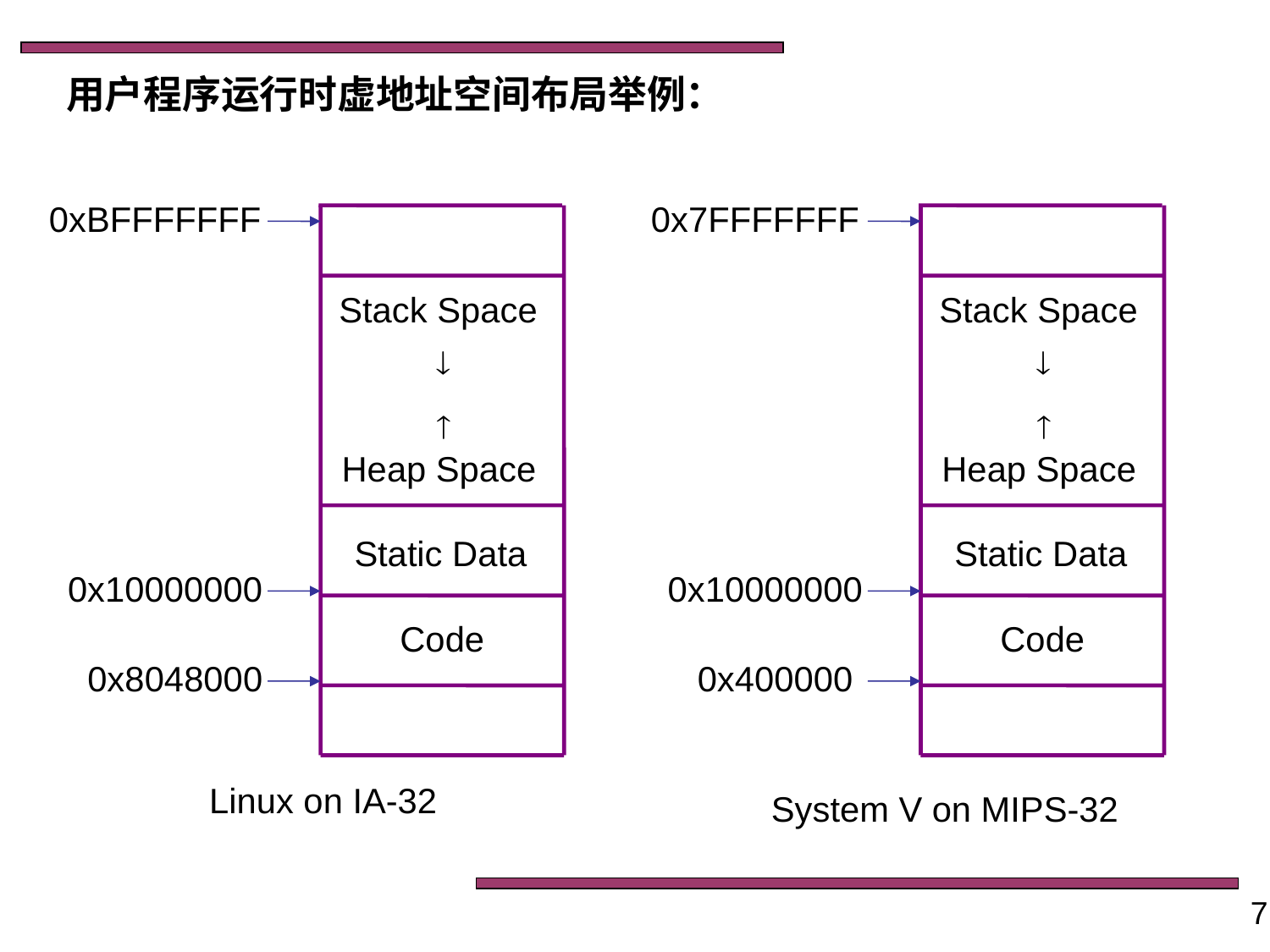

用户程序运行时虚地址空间布局举例：
0xBFFFFFFF
0x7FFFFFFF

Stack Space

 ↓
Stack Space

 ↓
 ↑
Heap Space
 ↑
Heap Space

Static Data
Static Data
0x10000000
0x10000000

Code
Code
0x8048000
0x400000

Linux on IA-32
System V on MIPS-32
7